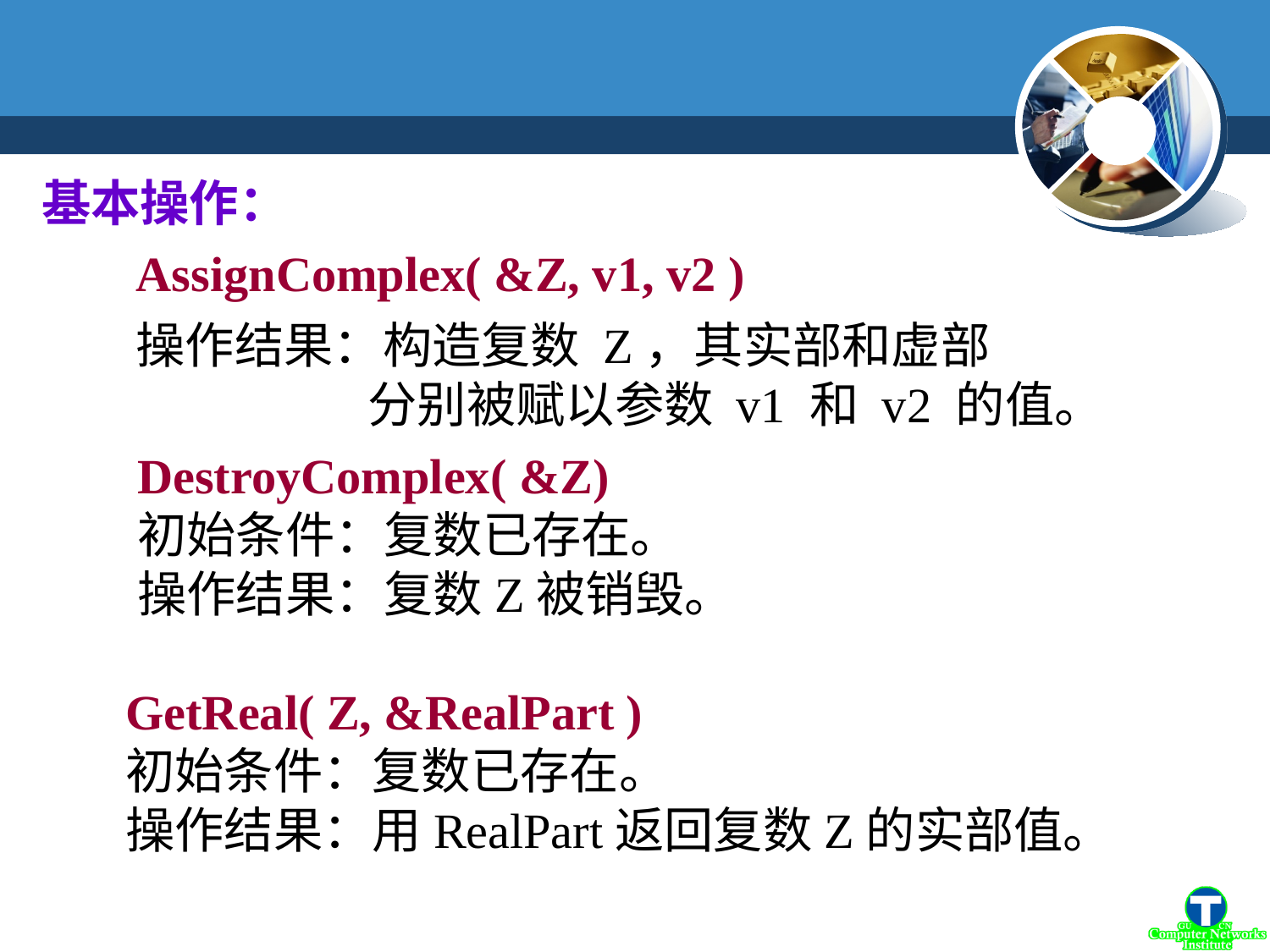

基本操作：
AssignComplex( &Z, v1, v2 )
操作结果：构造复数 Z，其实部和虚部
                    分别被赋以参数 v1 和 v2 的值。
DestroyComplex( &Z)
初始条件：复数已存在。
操作结果：复数Z被销毁。
GetReal( Z, &RealPart )
初始条件：复数已存在。
操作结果：用RealPart返回复数Z的实部值。